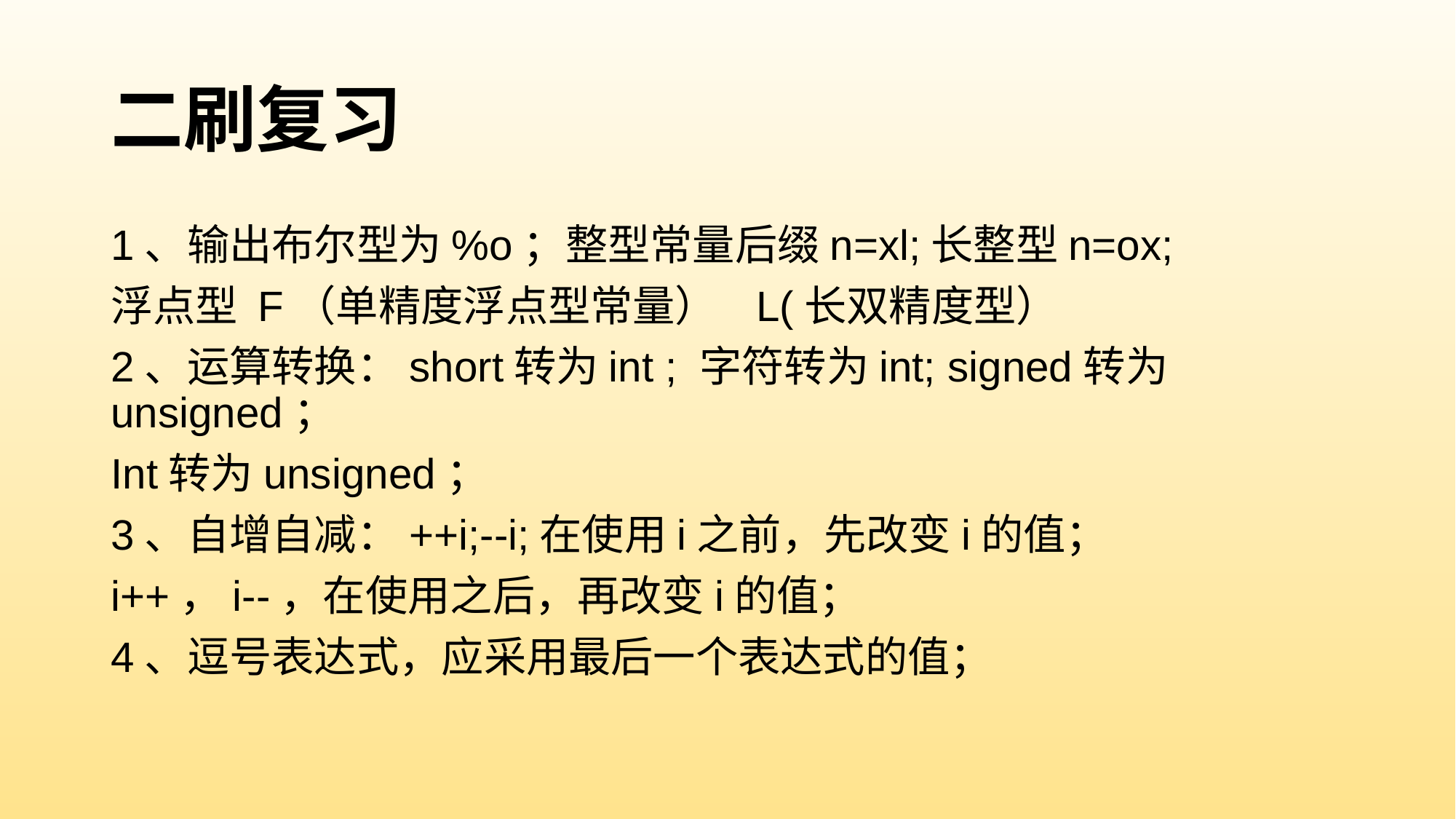

# 二刷复习
1、输出布尔型为%o；整型常量后缀n=xl;长整型n=ox;
浮点型 F（单精度浮点型常量）   L(长双精度型）
2、运算转换：short转为int ; 字符转为int; signed转为unsigned；
Int转为unsigned；
3、自增自减：++i;--i;在使用i之前，先改变i的值；
i++，i--，在使用之后，再改变i的值；
4、逗号表达式，应采用最后一个表达式的值；